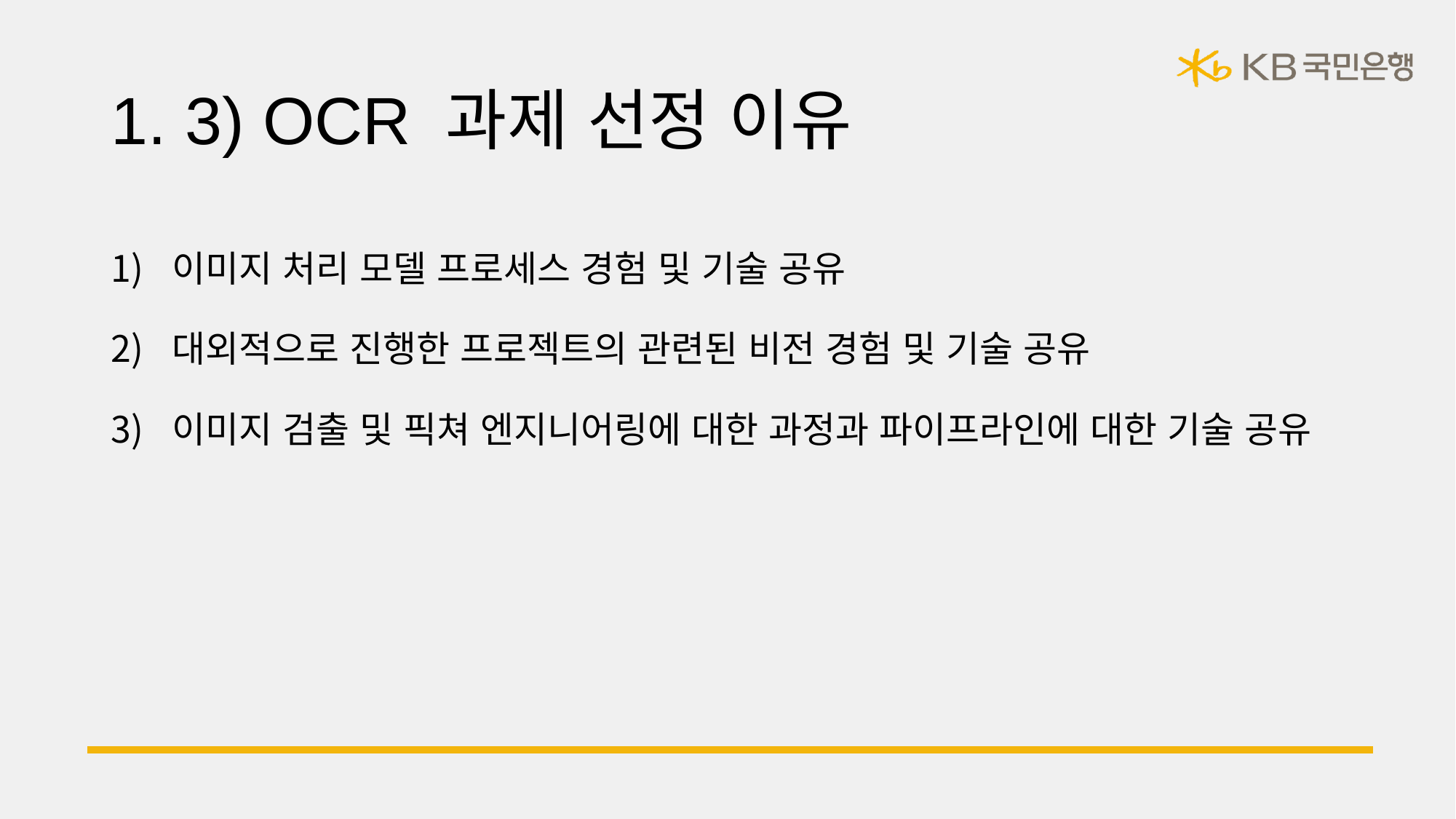

# 1. 3) OCR 과제 선정 이유
이미지 처리 모델 프로세스 경험 및 기술 공유
대외적으로 진행한 프로젝트의 관련된 비전 경험 및 기술 공유
이미지 검출 및 픽쳐 엔지니어링에 대한 과정과 파이프라인에 대한 기술 공유